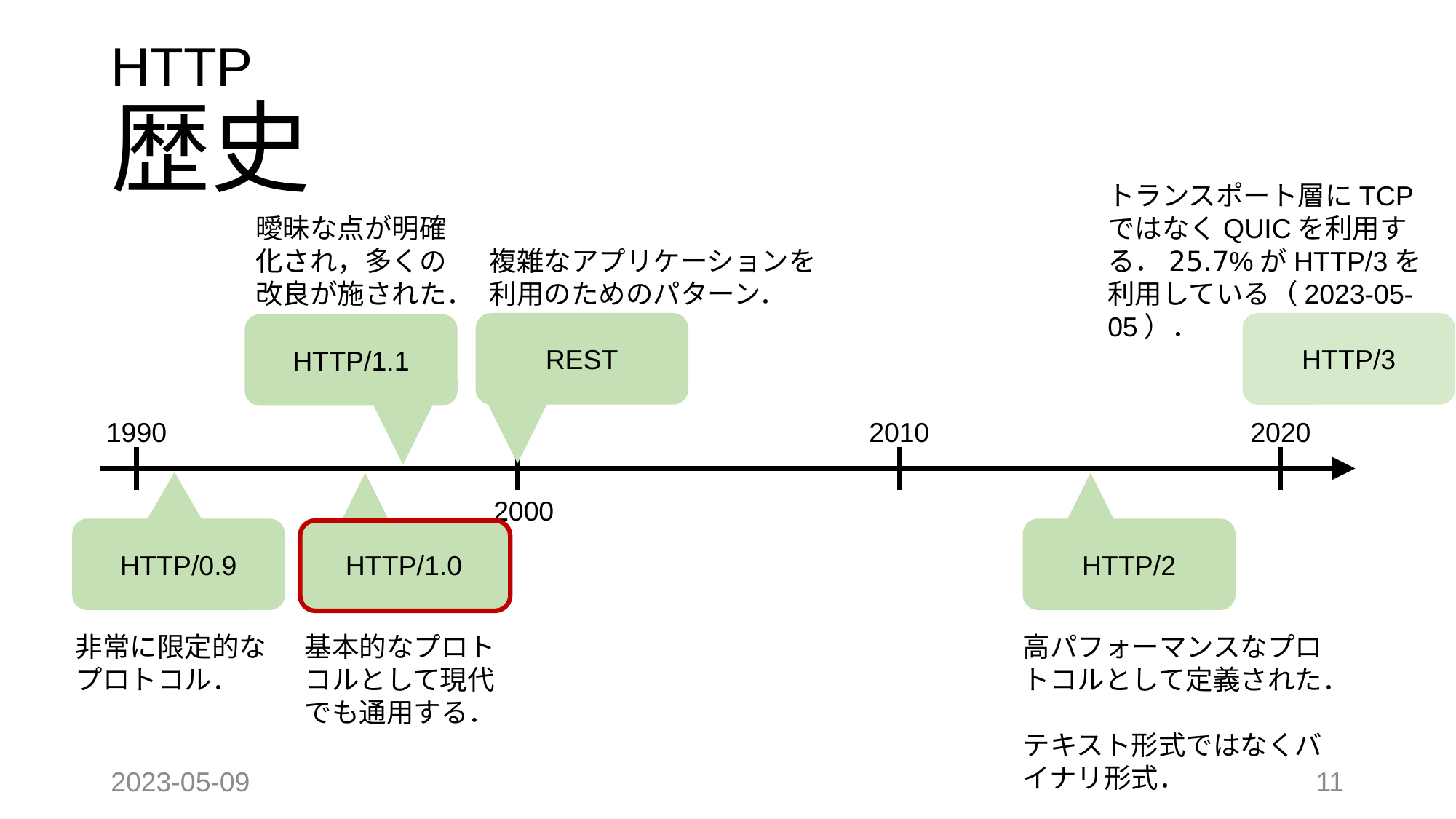

# HTTP 歴史
トランスポート層にTCPではなくQUICを利用する．25.7%がHTTP/3を利用している（2023-05-05）．
曖昧な点が明確化され，多くの改良が施された．
複雑なアプリケーションを利用のためのパターン．
HTTP/3
REST

HTTP/1.1

1990
2010
2020
2000

HTTP/0.9

HTTP/1.0

HTTP/2

非常に限定的なプロトコル．
基本的なプロトコルとして現代でも通用する．
高パフォーマンスなプロトコルとして定義された．
テキスト形式ではなくバイナリ形式．
2023-05-09
11